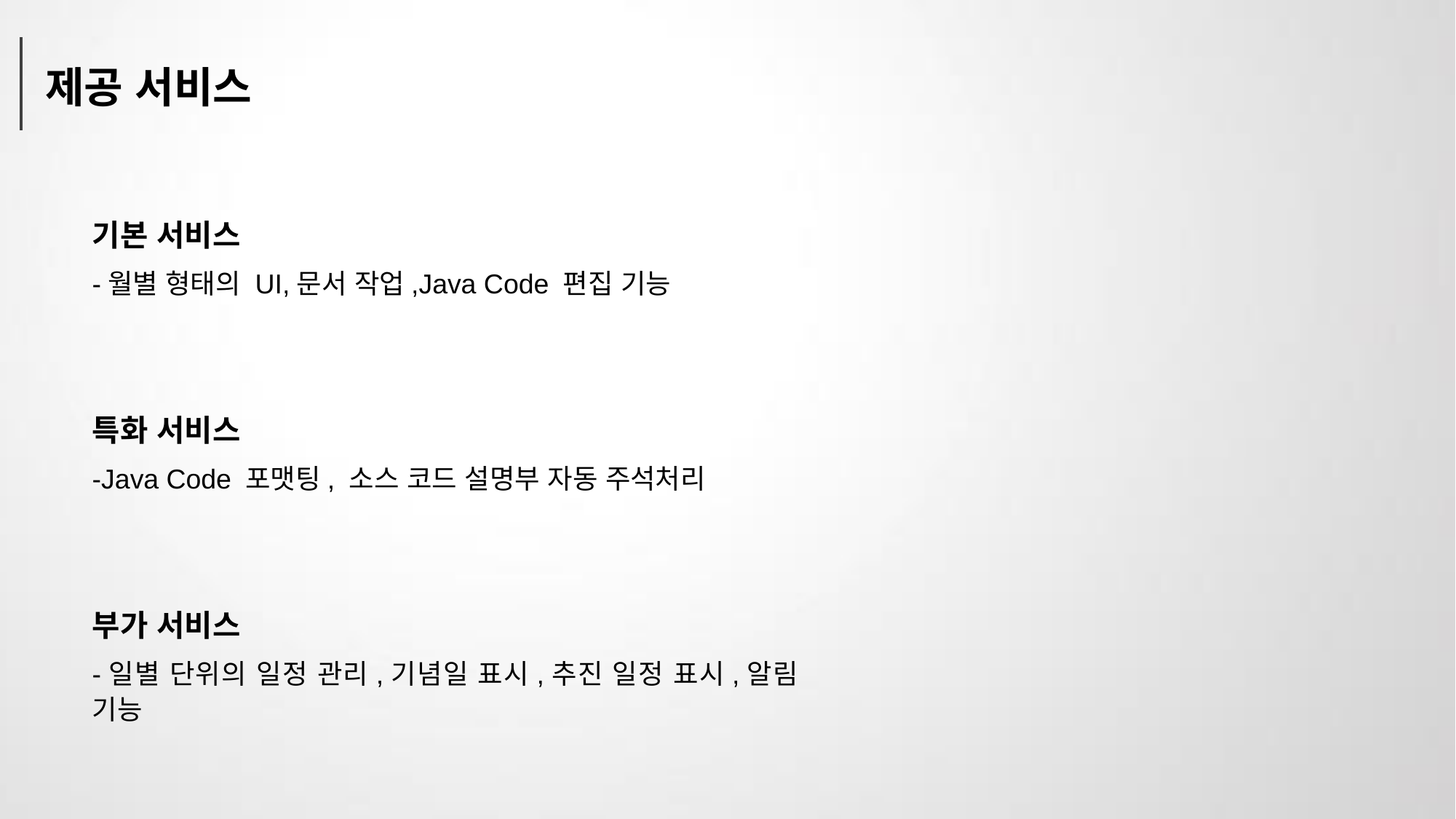

제공 서비스
기본 서비스
-월별 형태의 UI,문서 작업,Java Code 편집 기능
특화 서비스
-Java Code 포맷팅, 소스 코드 설명부 자동 주석처리
부가 서비스
-일별 단위의 일정 관리,기념일 표시,추진 일정 표시,알림 기능